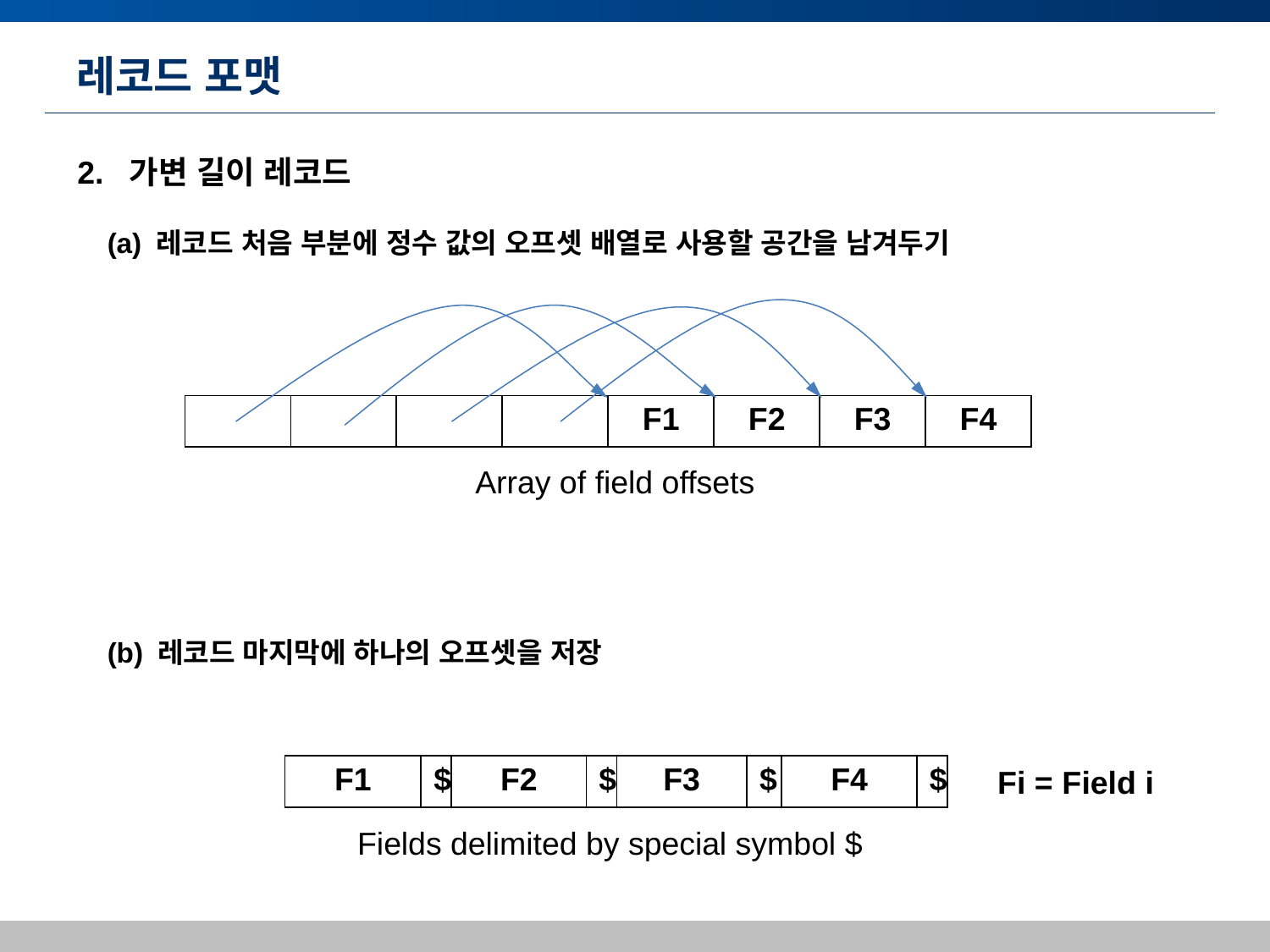

# 레코드 포맷
2.  가변 길이 레코드
(a) 레코드 처음 부분에 정수 값의 오프셋 배열로 사용할 공간을 남겨두기

|  |  |  |  | F1 | F2 | F3 | F4 |
| --- | --- | --- | --- | --- | --- | --- | --- |
Array of field offsets
(b) 레코드 마지막에 하나의 오프셋을 저장
| F1 | $ | F2 | $ | F3 | $ | F4 | $ |
| --- | --- | --- | --- | --- | --- | --- | --- |
Fi = Field i
Fields delimited by special symbol $